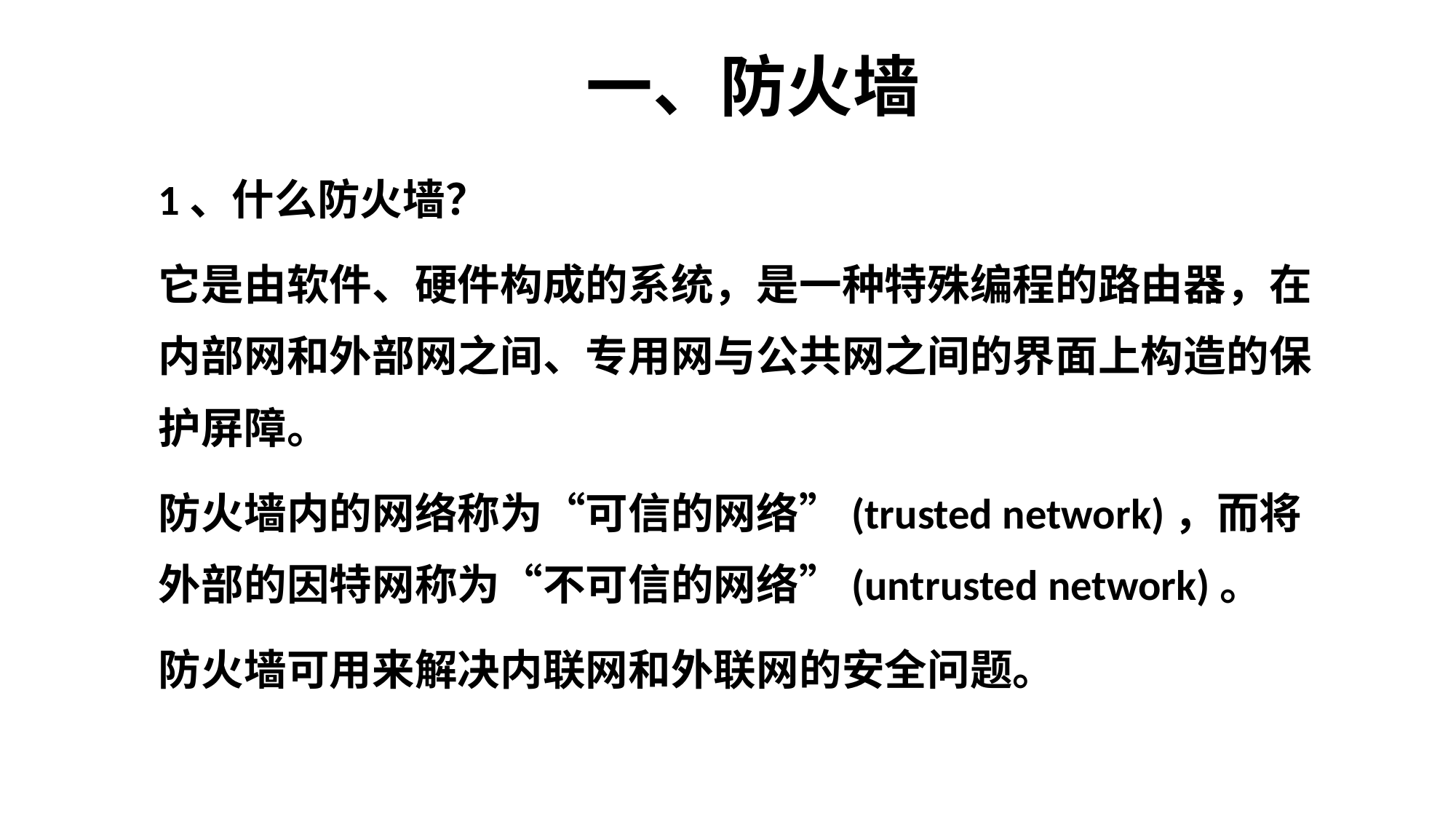

# 一、防火墙
1、什么防火墙？
它是由软件、硬件构成的系统，是一种特殊编程的路由器，在内部网和外部网之间、专用网与公共网之间的界面上构造的保护屏障。
防火墙内的网络称为“可信的网络”(trusted network)，而将外部的因特网称为“不可信的网络”(untrusted network)。
防火墙可用来解决内联网和外联网的安全问题。